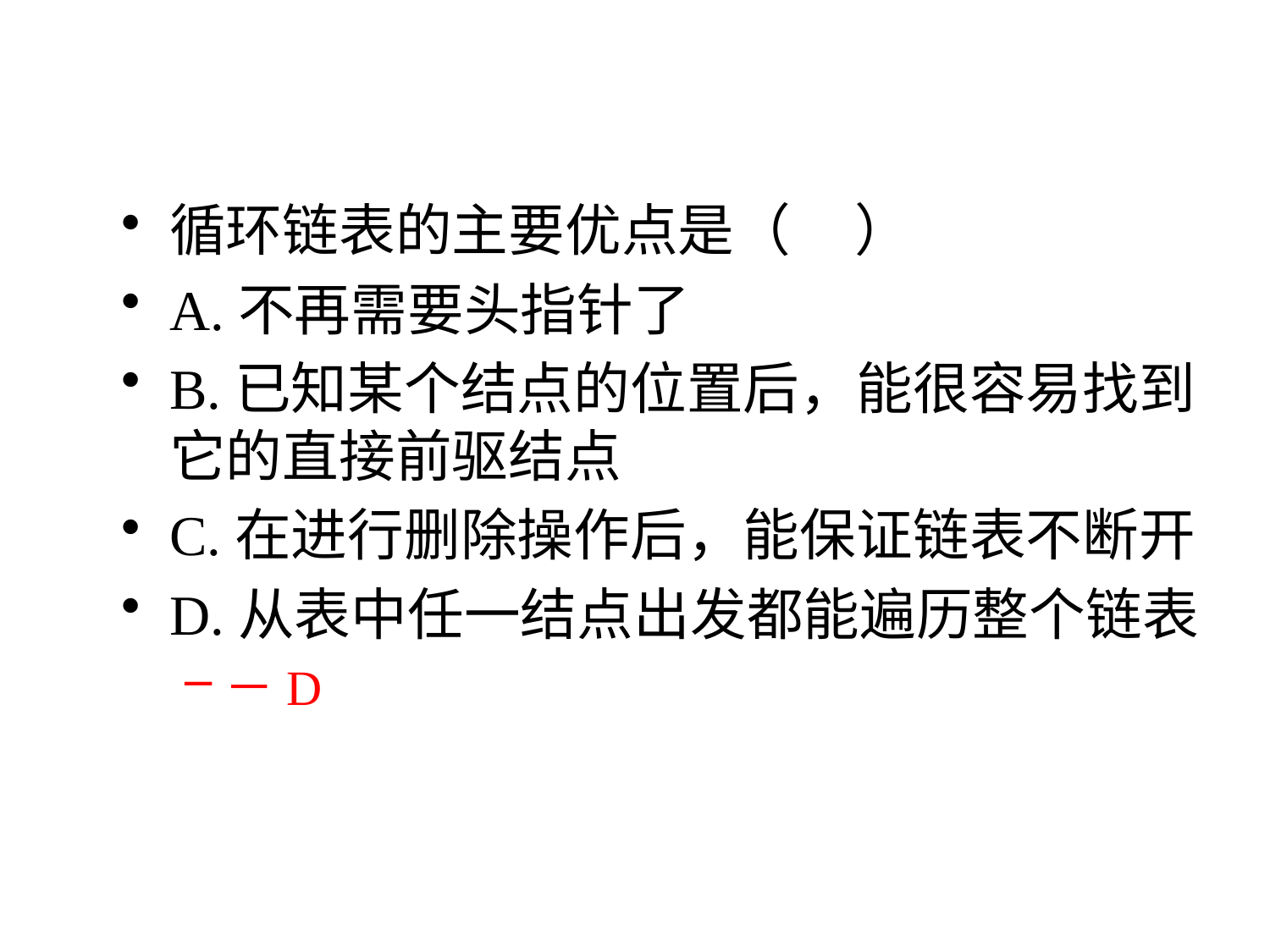

循环链表的主要优点是（     ）
A.不再需要头指针了
B.已知某个结点的位置后，能很容易找到它的直接前驱结点
C.在进行删除操作后，能保证链表不断开
D.从表中任一结点出发都能遍历整个链表
－D